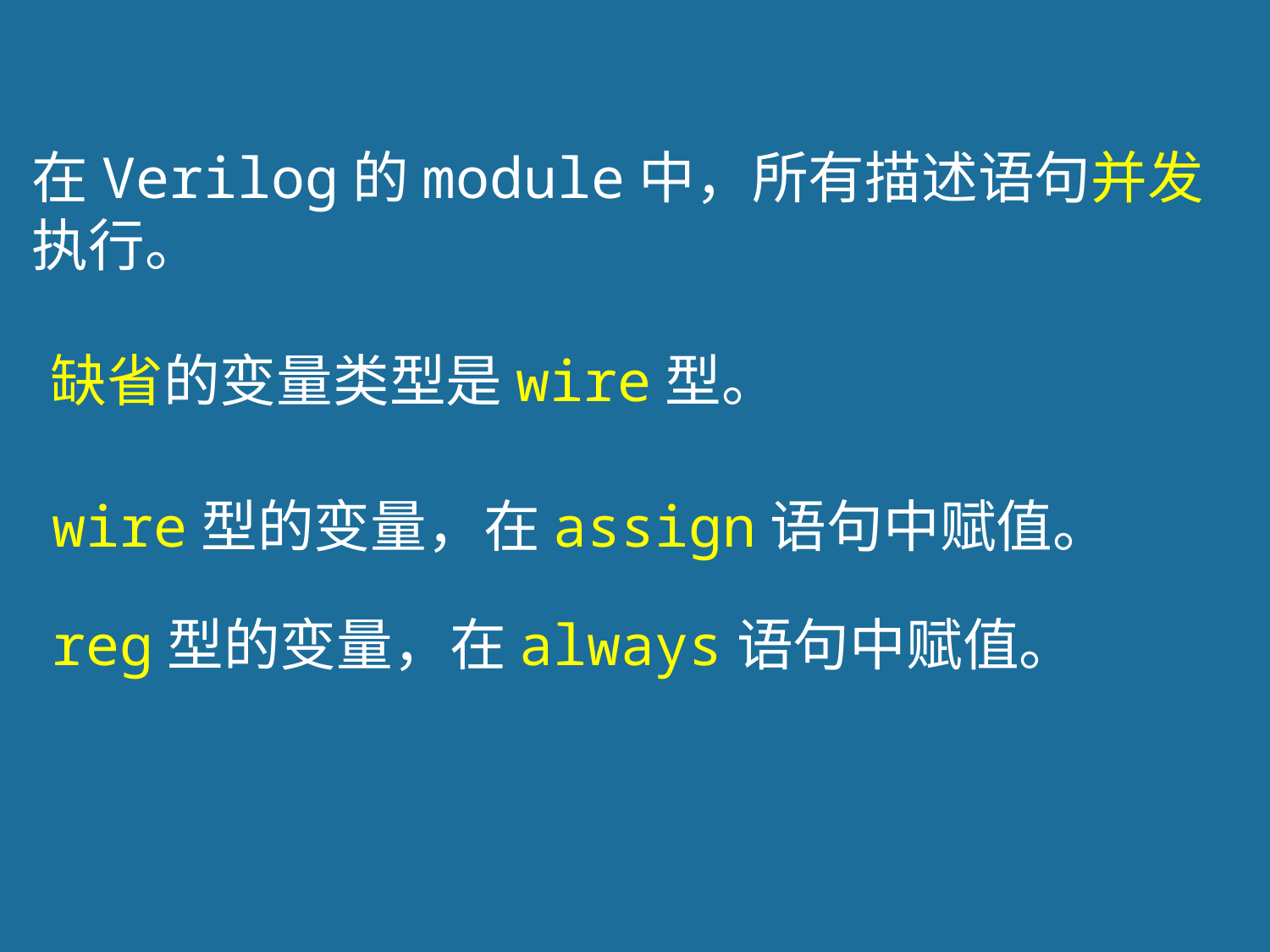

在Verilog的module中，所有描述语句并发执行。
缺省的变量类型是wire型。
wire型的变量，在assign语句中赋值。
reg型的变量，在always语句中赋值。
60